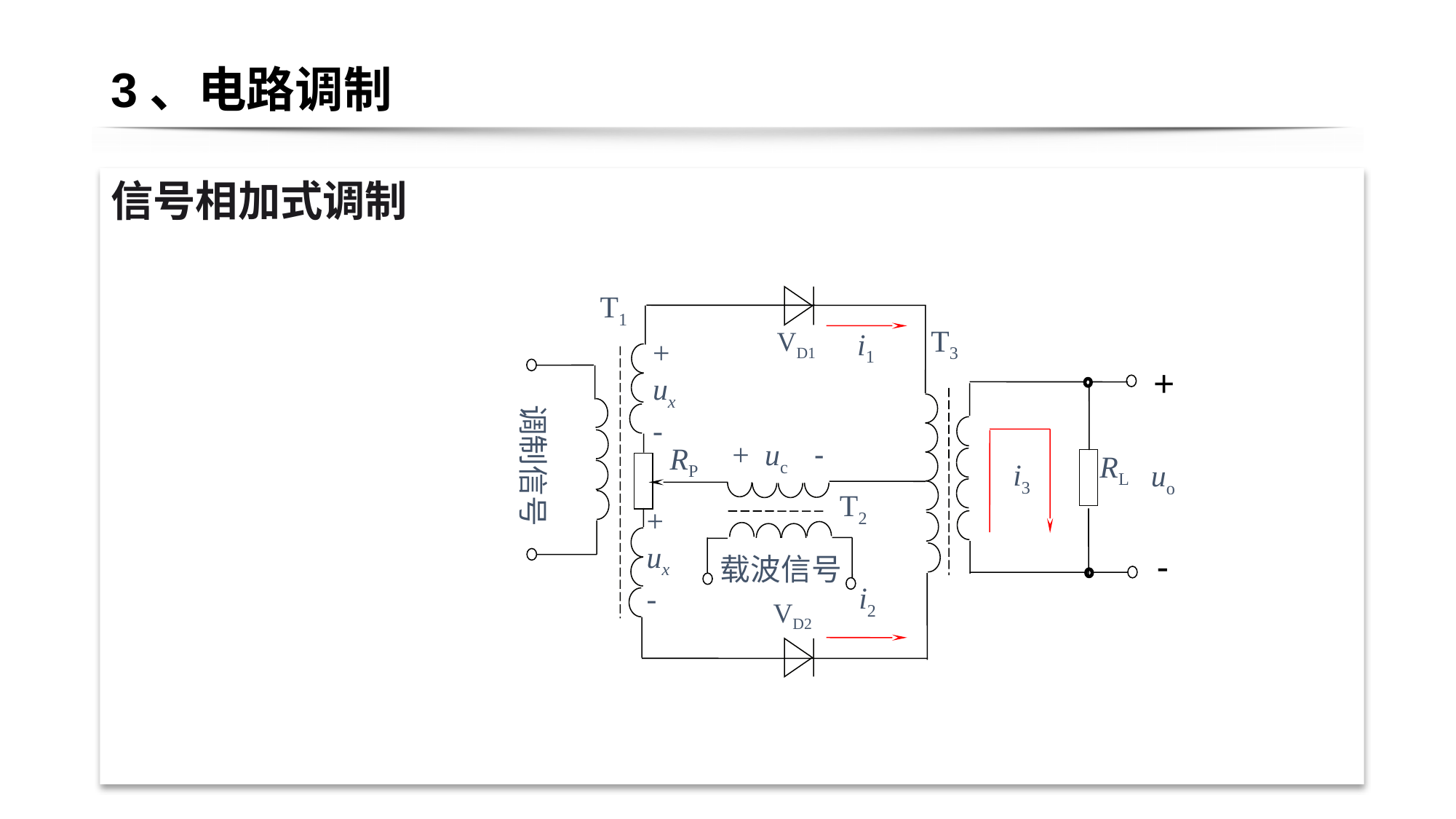

# 3、电路调制
信号相加式调制

T1

T3
VD1
i1

+  ux
-

+

uo

调制信号

+  uc      -

RP
RL

i3

T2

+  ux
-

-

载波信号

i2

VD2